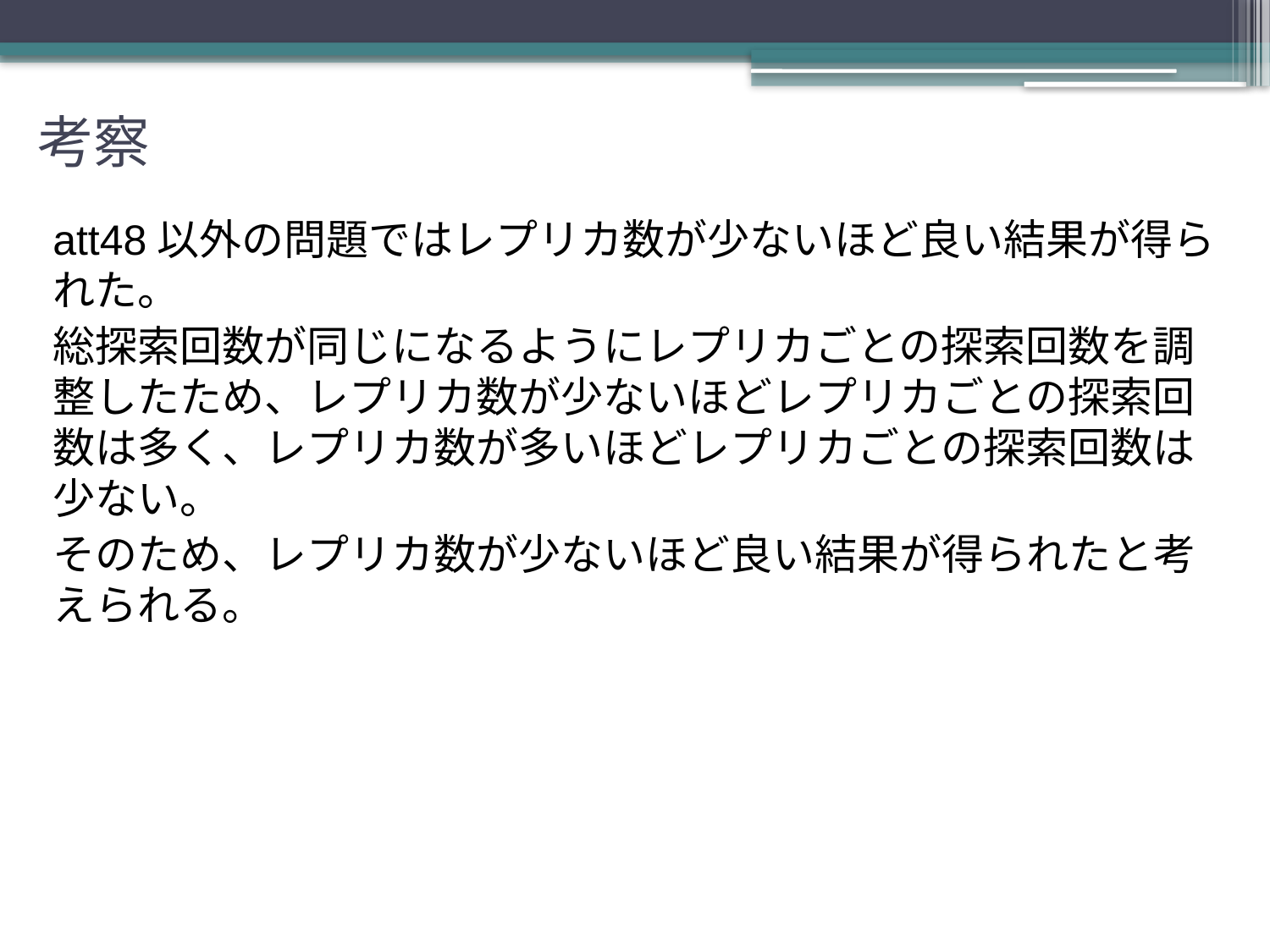

# 考察
att48以外の問題ではレプリカ数が少ないほど良い結果が得られた。
総探索回数が同じになるようにレプリカごとの探索回数を調整したため、レプリカ数が少ないほどレプリカごとの探索回数は多く、レプリカ数が多いほどレプリカごとの探索回数は少ない。
そのため、レプリカ数が少ないほど良い結果が得られたと考えられる。